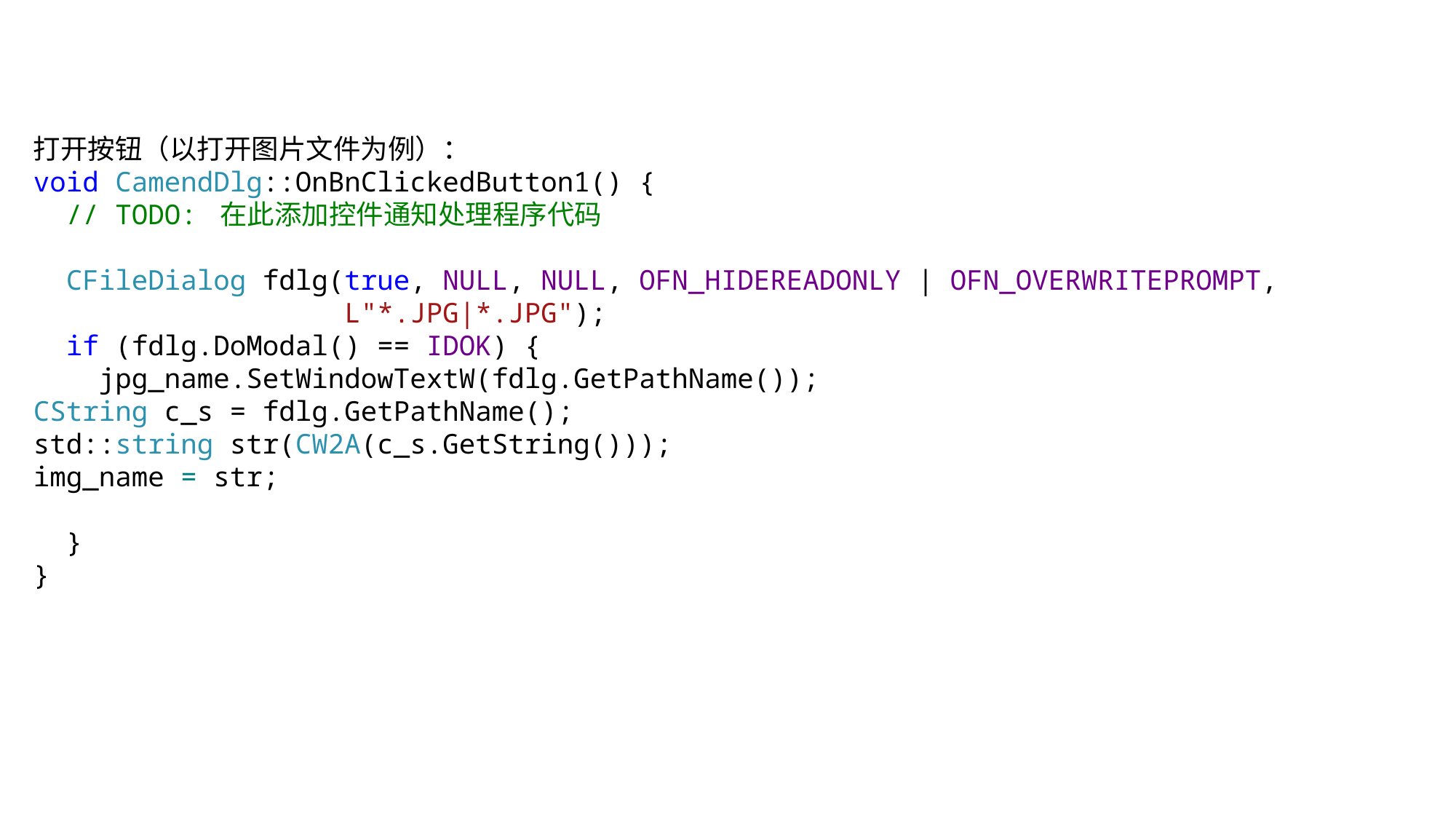

打开按钮（以打开图片文件为例）：
void CamendDlg::OnBnClickedButton1() {
  // TODO: 在此添加控件通知处理程序代码

  CFileDialog fdlg(true, NULL, NULL, OFN_HIDEREADONLY | OFN_OVERWRITEPROMPT,
                   L"*.JPG|*.JPG");
  if (fdlg.DoModal() == IDOK) {
    jpg_name.SetWindowTextW(fdlg.GetPathName());
CString c_s = fdlg.GetPathName();
std::string str(CW2A(c_s.GetString()));
img_name = str;

  }
}